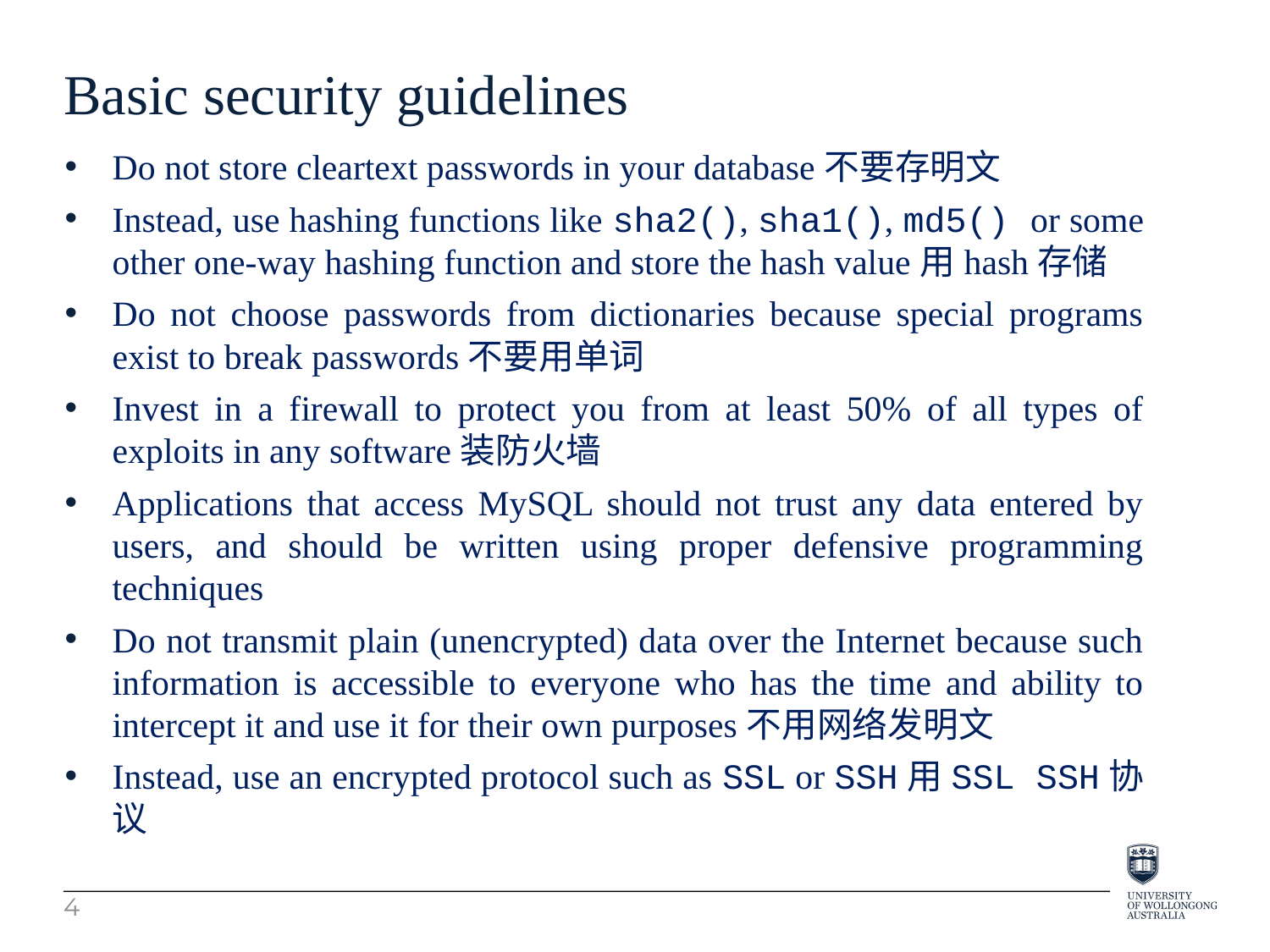

Basic security guidelines
Do not store cleartext passwords in your database不要存明文
Instead, use hashing functions like sha2(), sha1(), md5() or some other one-way hashing function and store the hash value用hash存储
Do not choose passwords from dictionaries because special programs exist to break passwords不要用单词
Invest in a firewall to protect you from at least 50% of all types of exploits in any software装防火墙
Applications that access MySQL should not trust any data entered by users, and should be written using proper defensive programming techniques
Do not transmit plain (unencrypted) data over the Internet because such information is accessible to everyone who has the time and ability to intercept it and use it for their own purposes不用网络发明文
Instead, use an encrypted protocol such as SSL or SSH用SSL SSH协议
4